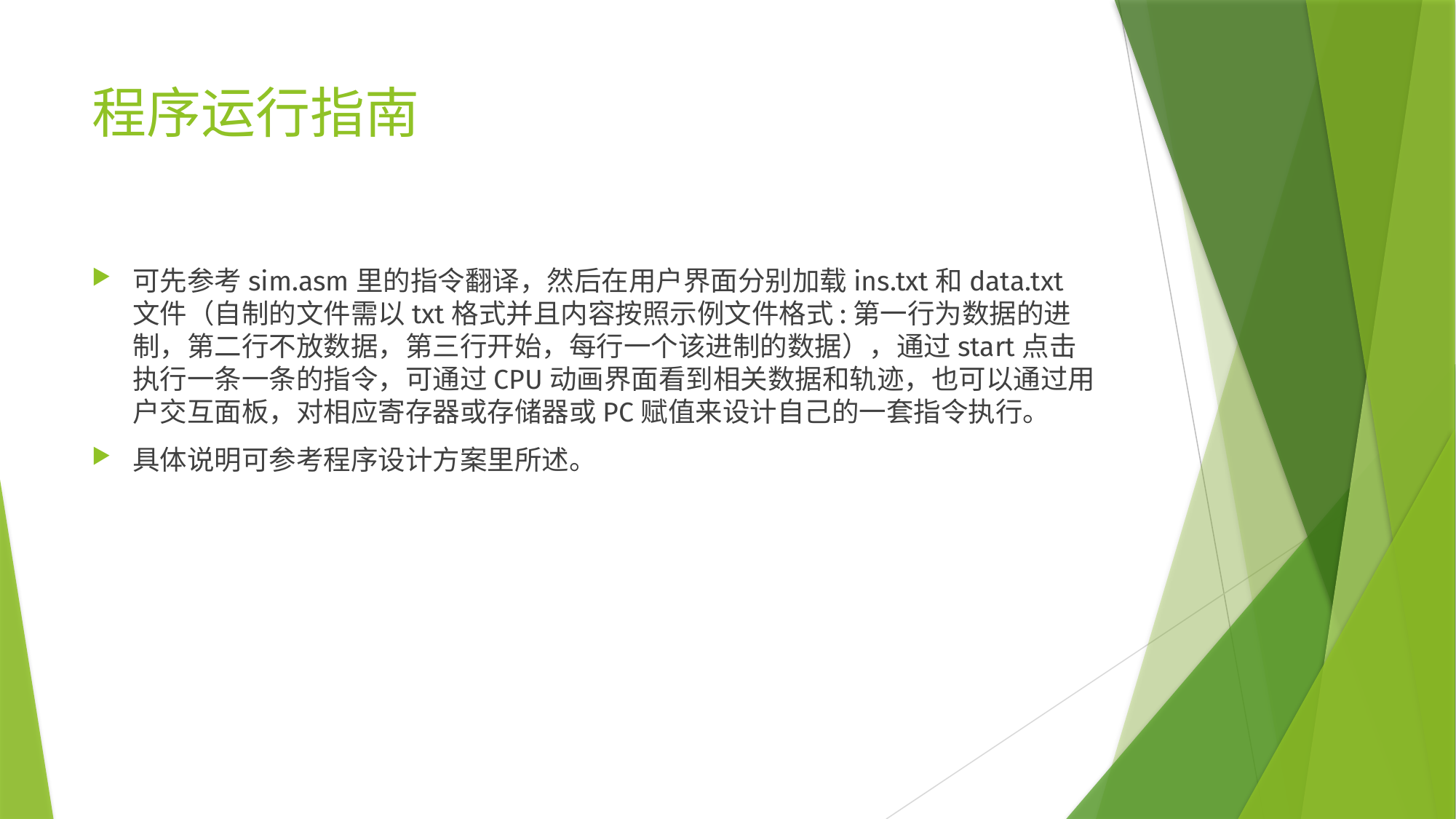

# 程序运行指南
可先参考sim.asm里的指令翻译，然后在用户界面分别加载ins.txt和data.txt文件（自制的文件需以txt格式并且内容按照示例文件格式:第一行为数据的进制，第二行不放数据，第三行开始，每行一个该进制的数据），通过start点击执行一条一条的指令，可通过CPU动画界面看到相关数据和轨迹，也可以通过用户交互面板，对相应寄存器或存储器或PC赋值来设计自己的一套指令执行。
具体说明可参考程序设计方案里所述。